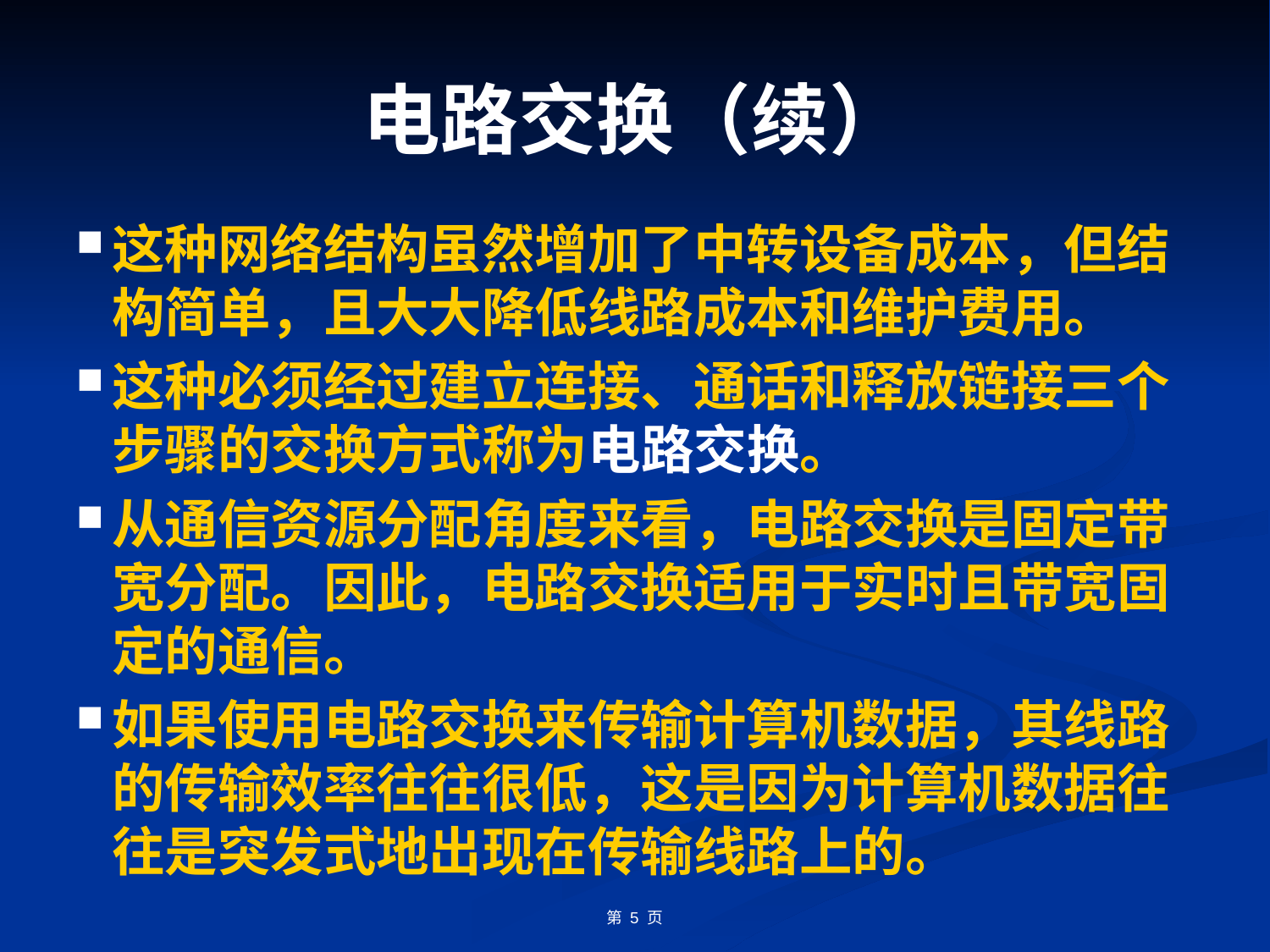

# 电路交换（续）
这种网络结构虽然增加了中转设备成本，但结构简单，且大大降低线路成本和维护费用。
这种必须经过建立连接、通话和释放链接三个步骤的交换方式称为电路交换。
从通信资源分配角度来看，电路交换是固定带宽分配。因此，电路交换适用于实时且带宽固定的通信。
如果使用电路交换来传输计算机数据，其线路的传输效率往往很低，这是因为计算机数据往往是突发式地出现在传输线路上的。
第 5 页